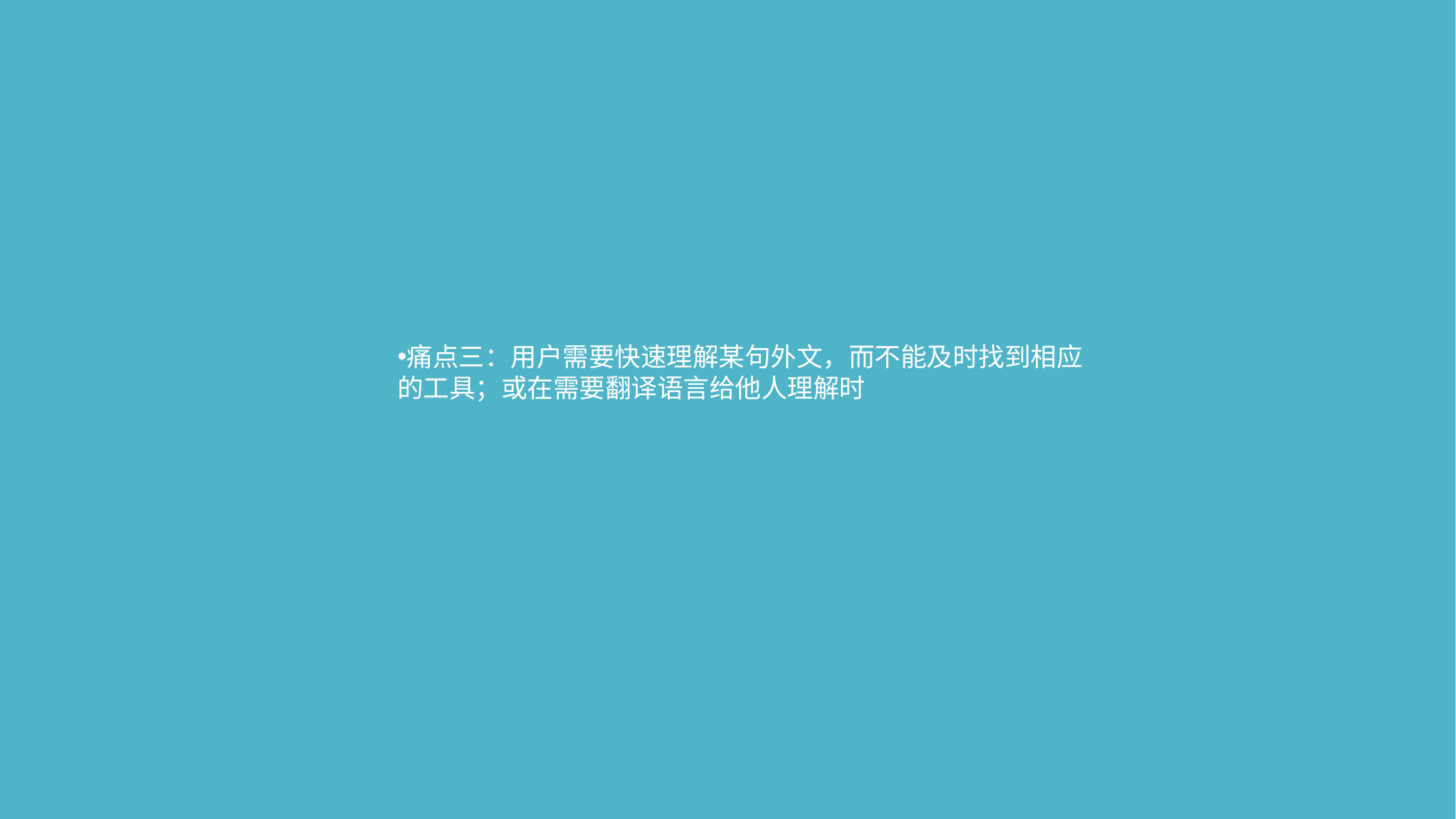

痛点三：用户需要快速理解某句外文，而不能及时找到相应的工具；或在需要翻译语言给他人理解时